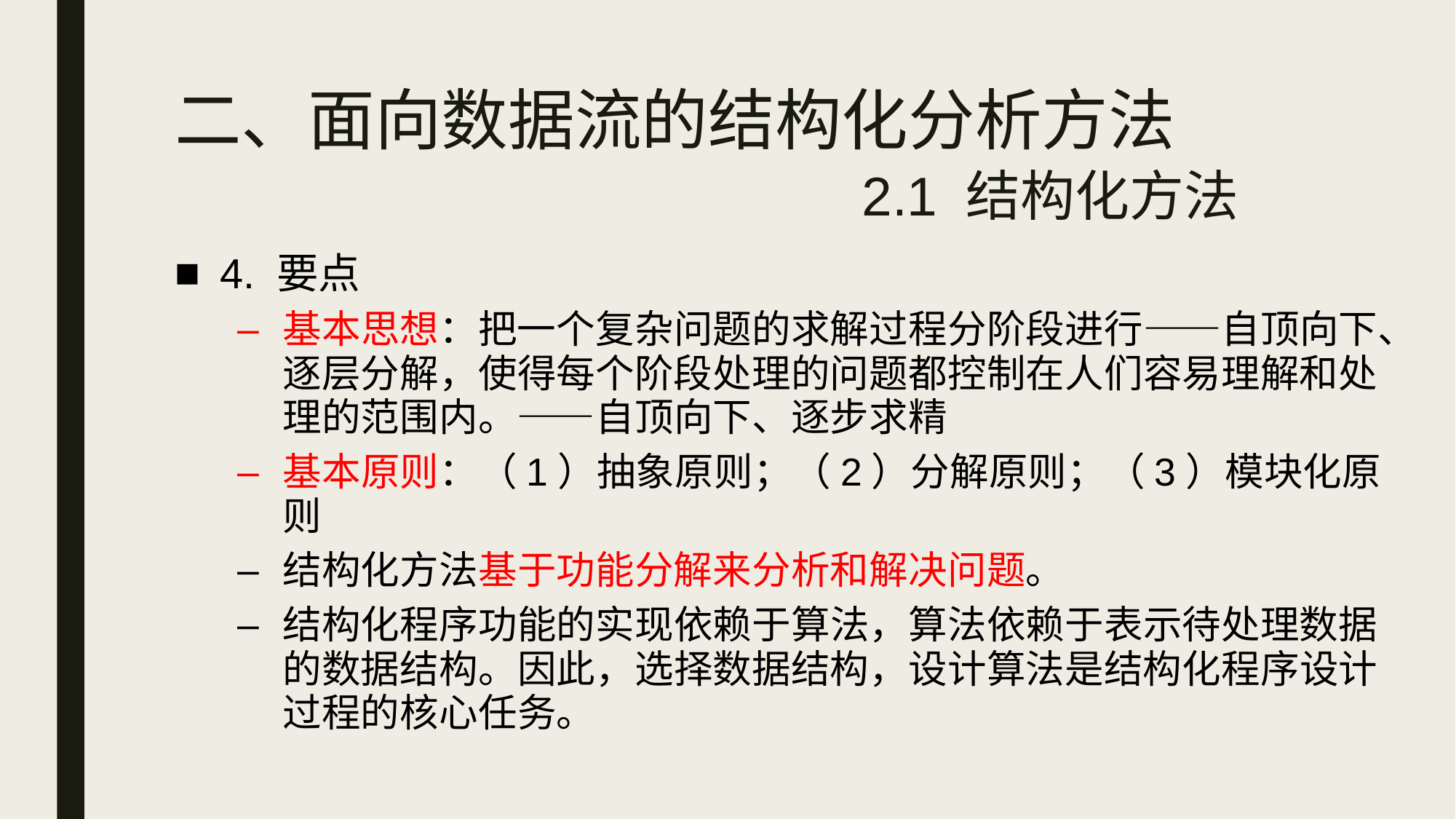

# 二、面向数据流的结构化分析方法 2.1 结构化方法
4. 要点
基本思想：把一个复杂问题的求解过程分阶段进行——自顶向下、逐层分解，使得每个阶段处理的问题都控制在人们容易理解和处理的范围内。——自顶向下、逐步求精
基本原则：（1）抽象原则；（2）分解原则；（3）模块化原则
结构化方法基于功能分解来分析和解决问题。
结构化程序功能的实现依赖于算法，算法依赖于表示待处理数据的数据结构。因此，选择数据结构，设计算法是结构化程序设计过程的核心任务。